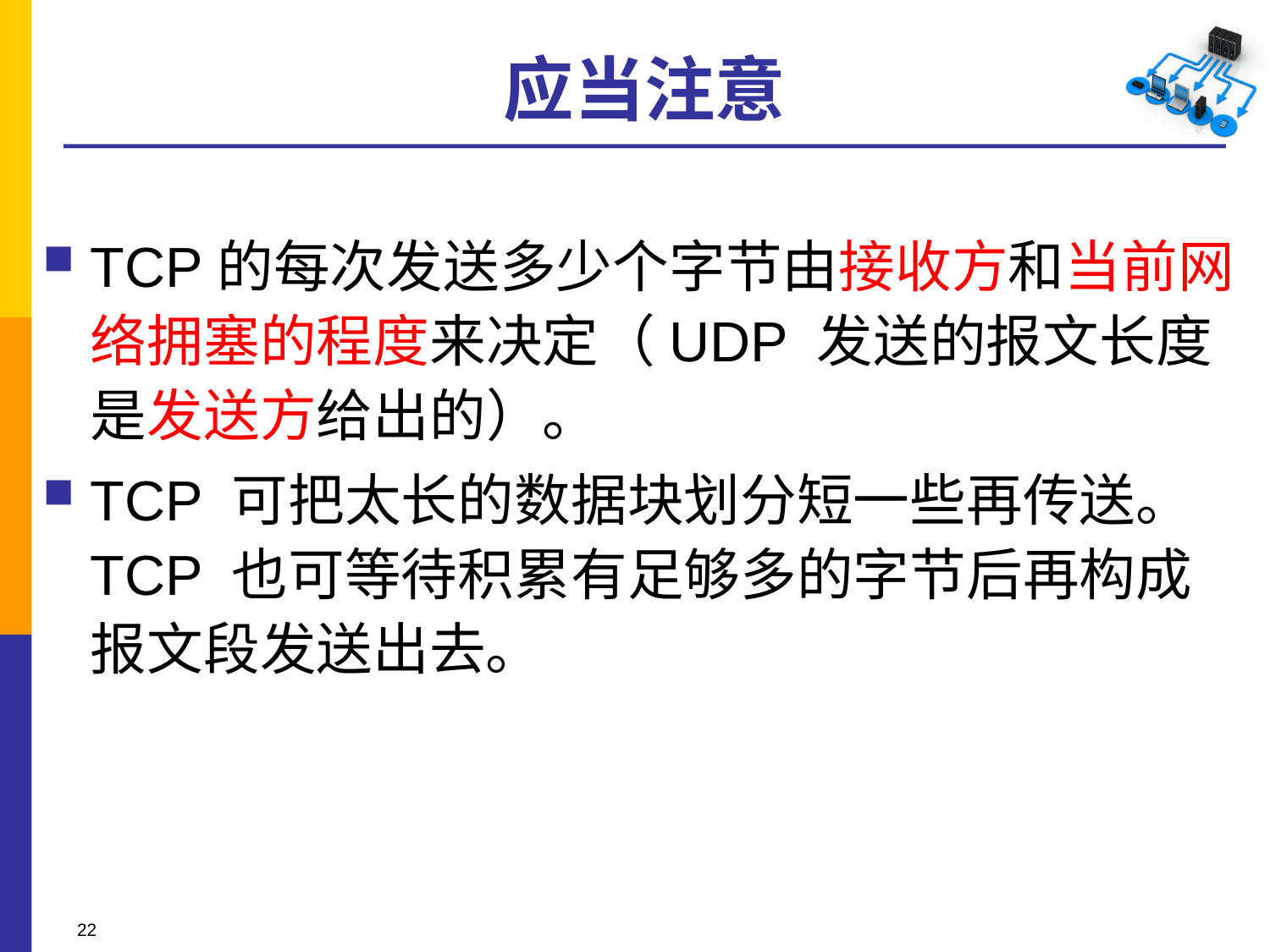

# 应当注意
TCP的每次发送多少个字节由接收方和当前网络拥塞的程度来决定（UDP 发送的报文长度是发送方给出的）。
TCP 可把太长的数据块划分短一些再传送。TCP 也可等待积累有足够多的字节后再构成报文段发送出去。
22